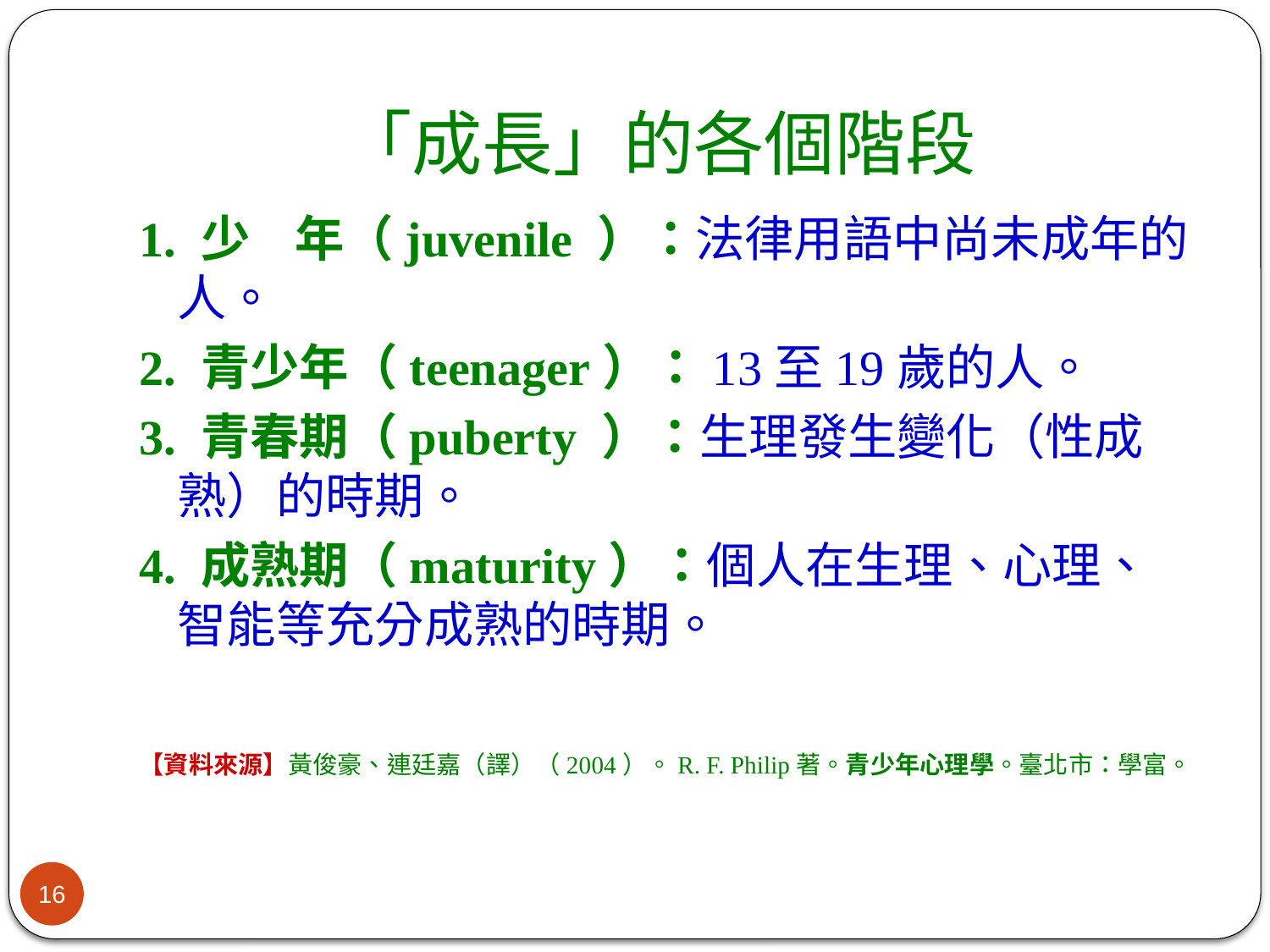

# 「成長」的各個階段
1. 少    年（juvenile ）：法律用語中尚未成年的人。
2. 青少年（teenager）：13至19歲的人。
3. 青春期（puberty ）：生理發生變化（性成熟）的時期。
4. 成熟期（maturity）：個人在生理、心理、智能等充分成熟的時期。

【資料來源】黃俊豪、連廷嘉（譯）（2004）。R. F. Philip著。青少年心理學。臺北市：學富。
16